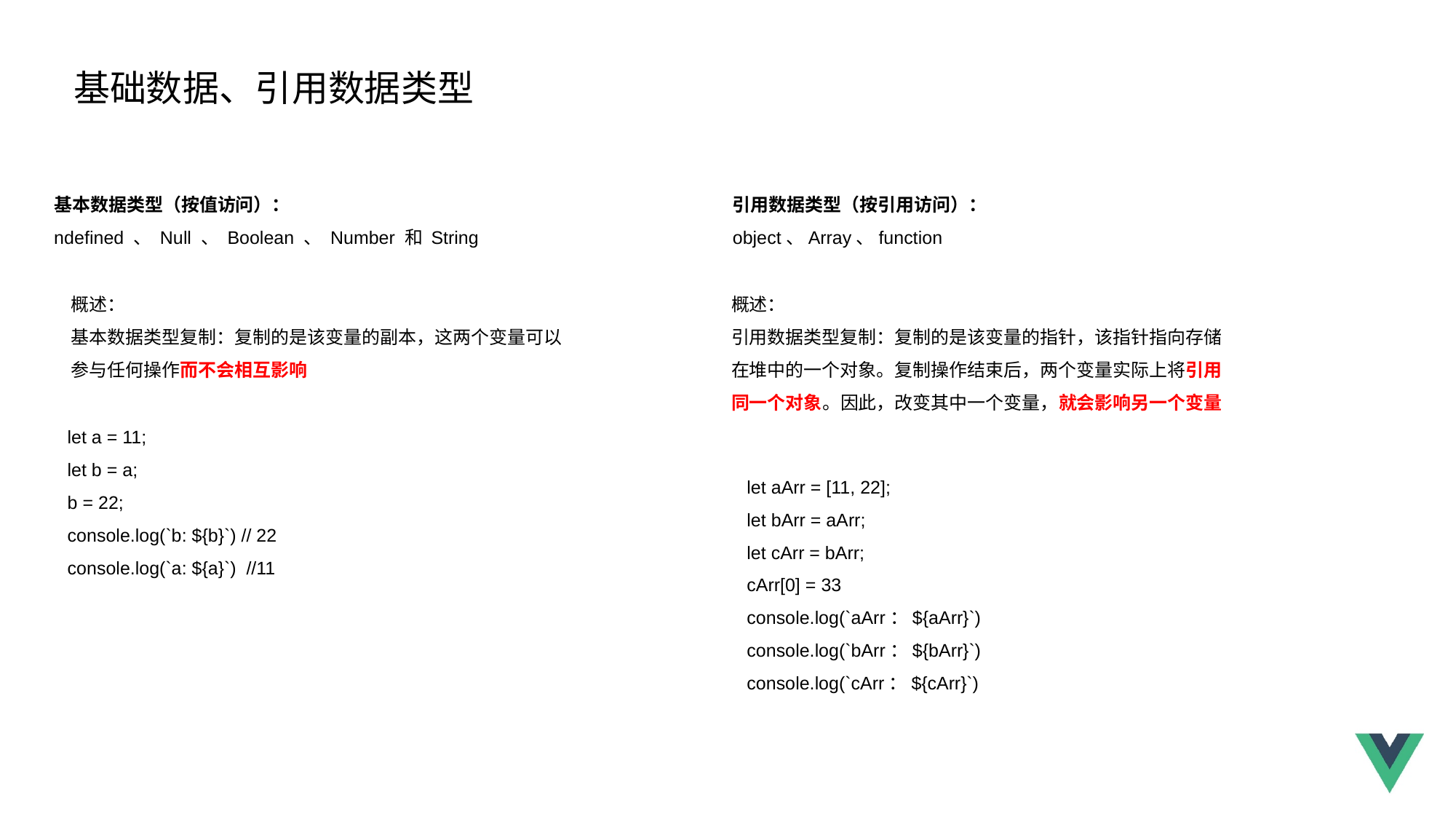

基础数据、引用数据类型
基本数据类型（按值访问）：
ndefined 、 Null 、 Boolean 、 Number 和 String
引用数据类型（按引用访问）：
object、Array、function
概述：
基本数据类型复制：复制的是该变量的副本，这两个变量可以参与任何操作而不会相互影响
概述：
引用数据类型复制：复制的是该变量的指针，该指针指向存储在堆中的一个对象。复制操作结束后，两个变量实际上将引用同一个对象。因此，改变其中一个变量，就会影响另一个变量
let a = 11;
let b = a;
b = 22;
console.log(`b: ${b}`) // 22
console.log(`a: ${a}`)  //11
let aArr = [11, 22];
let bArr = aArr;
let cArr = bArr;
cArr[0] = 33
console.log(`aArr：${aArr}`)
console.log(`bArr：${bArr}`)
console.log(`cArr：${cArr}`)